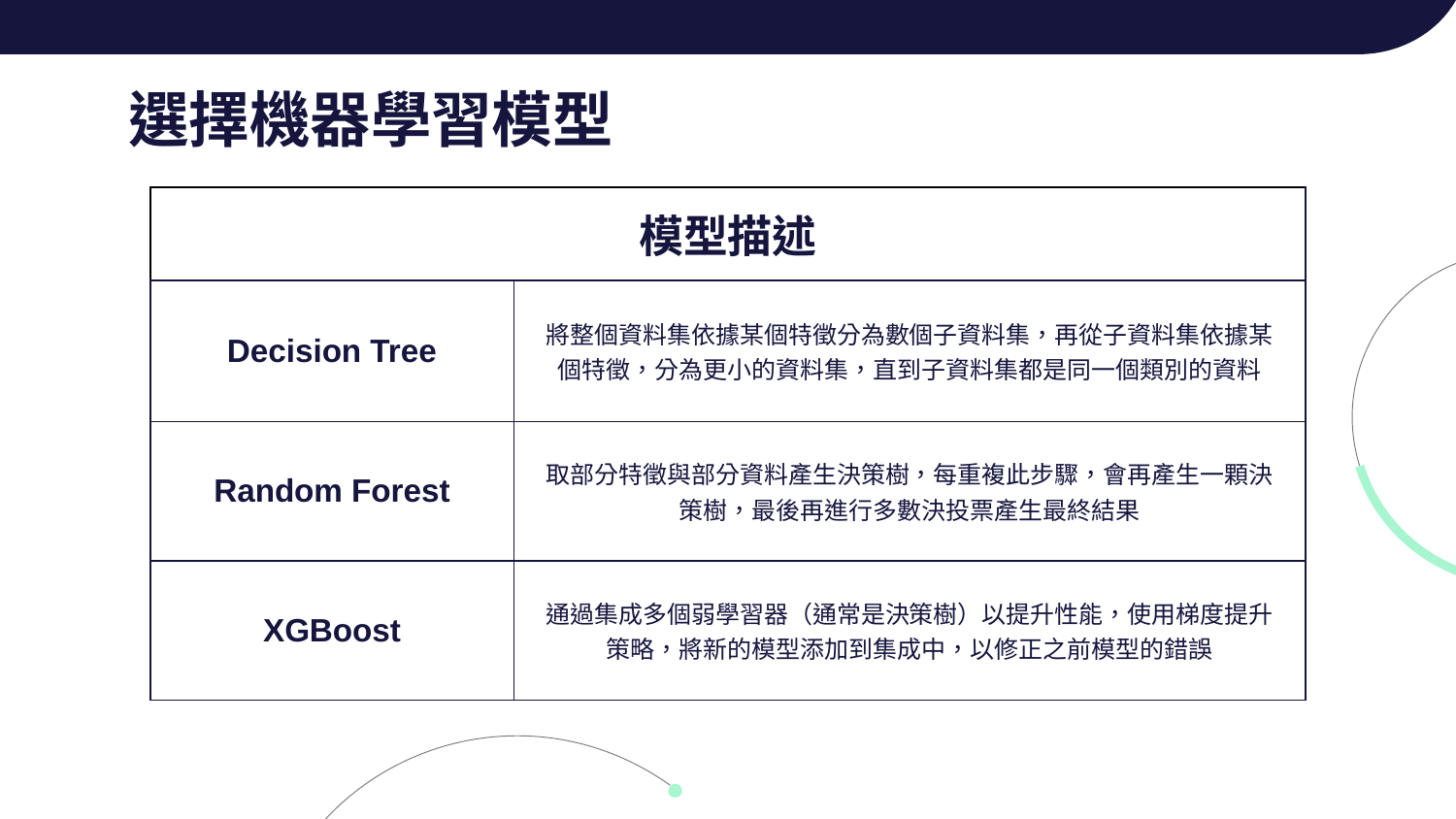

# 選擇機器學習模型
| 模型描述 | 模型描述 |
| --- | --- |
| Decision Tree | 將整個資料集依據某個特徵分為數個子資料集，再從子資料集依據某個特徵，分為更小的資料集，直到子資料集都是同一個類別的資料 |
| Random Forest | 取部分特徵與部分資料產生決策樹，每重複此步驟，會再產生一顆決策樹，最後再進行多數決投票產生最終結果 |
| XGBoost | 通過集成多個弱學習器（通常是決策樹）以提升性能，使用梯度提升策略，將新的模型添加到集成中，以修正之前模型的錯誤 |